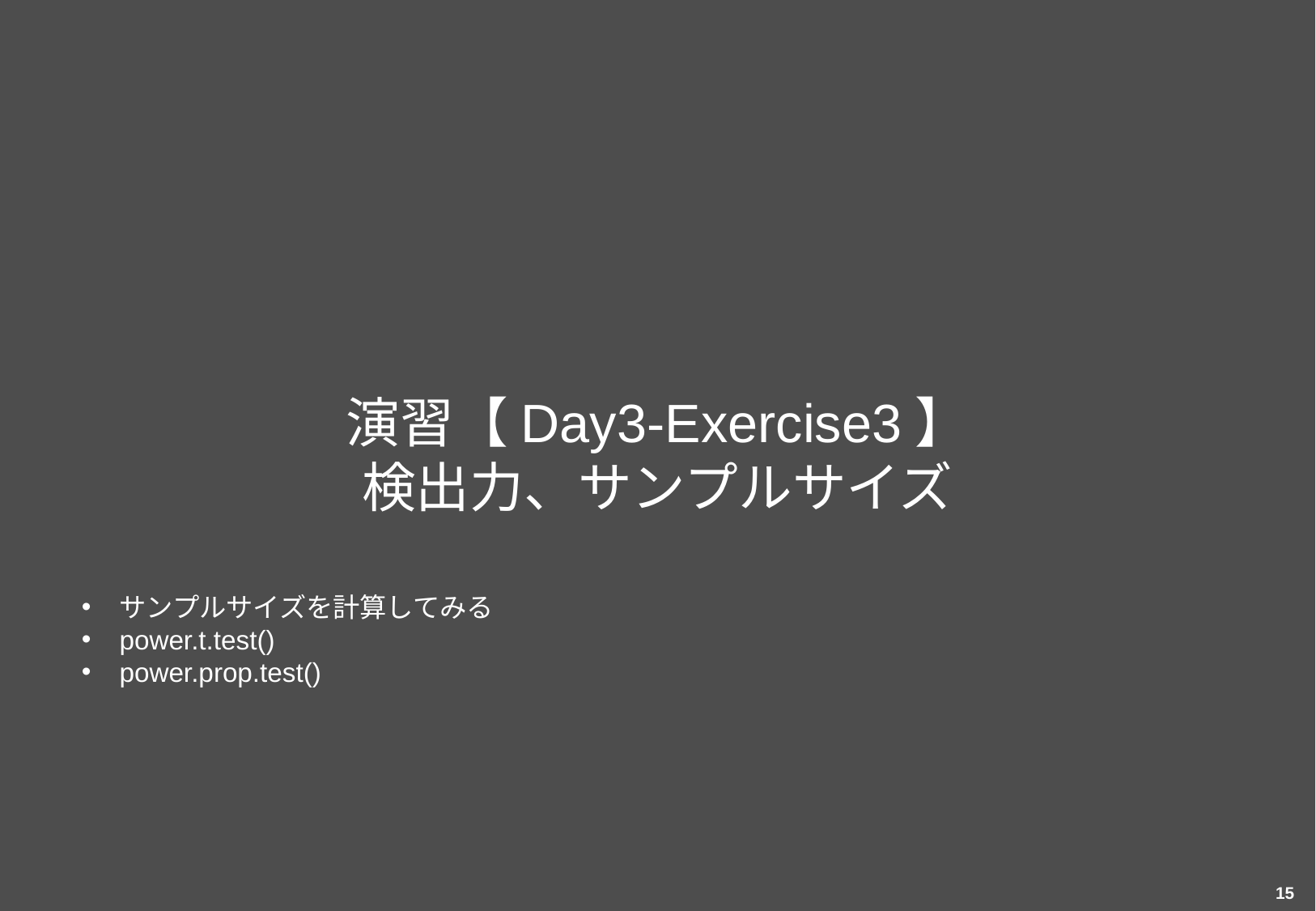

# 演習【Day3-Exercise3】 検出力、サンプルサイズ
サンプルサイズを計算してみる
power.t.test()
power.prop.test()

15